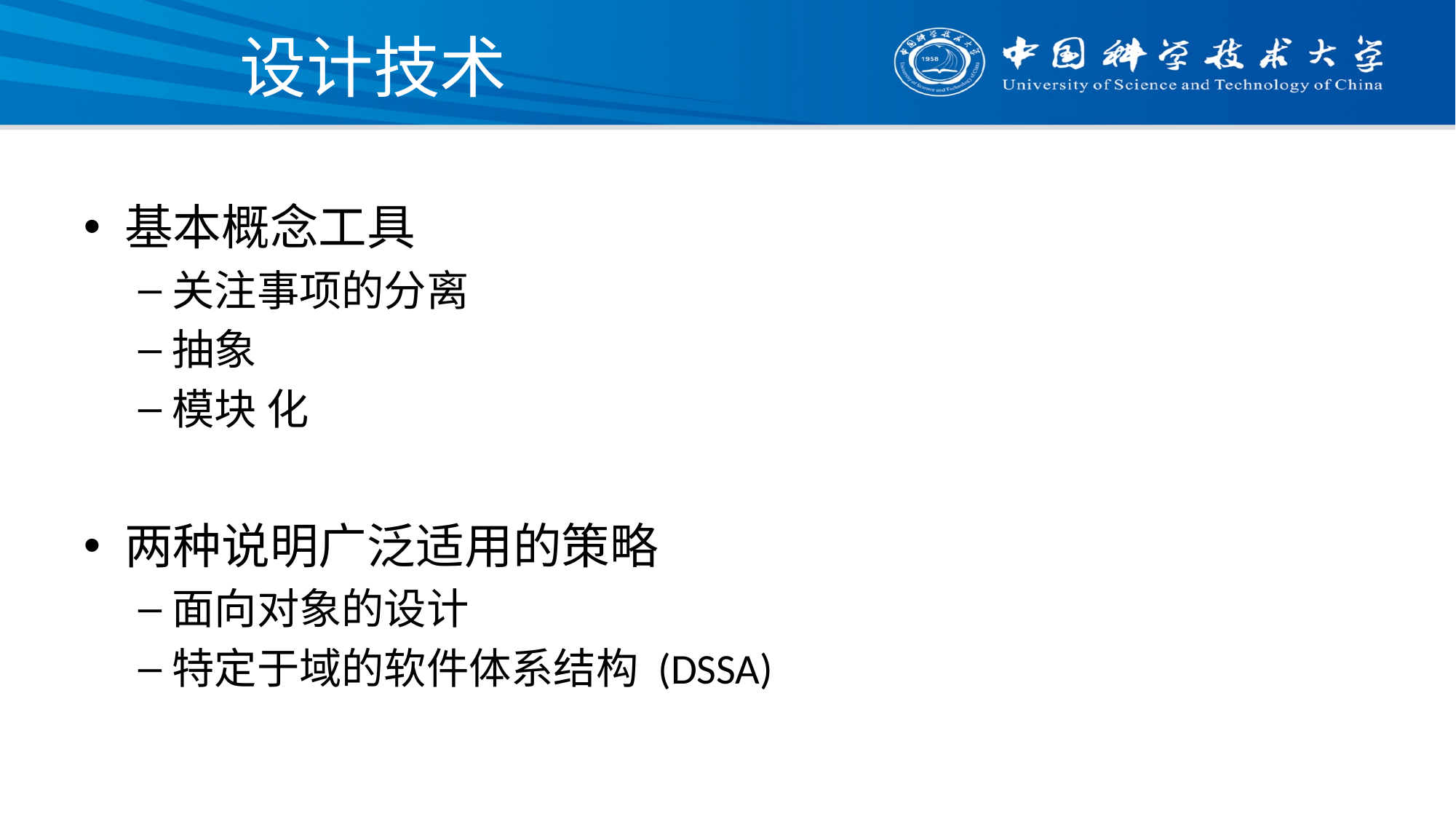

# 设计技术
基本概念工具
关注事项的分离
抽象
模块 化

两种说明广泛适用的策略
面向对象的设计
特定于域的软件体系结构 (DSSA)